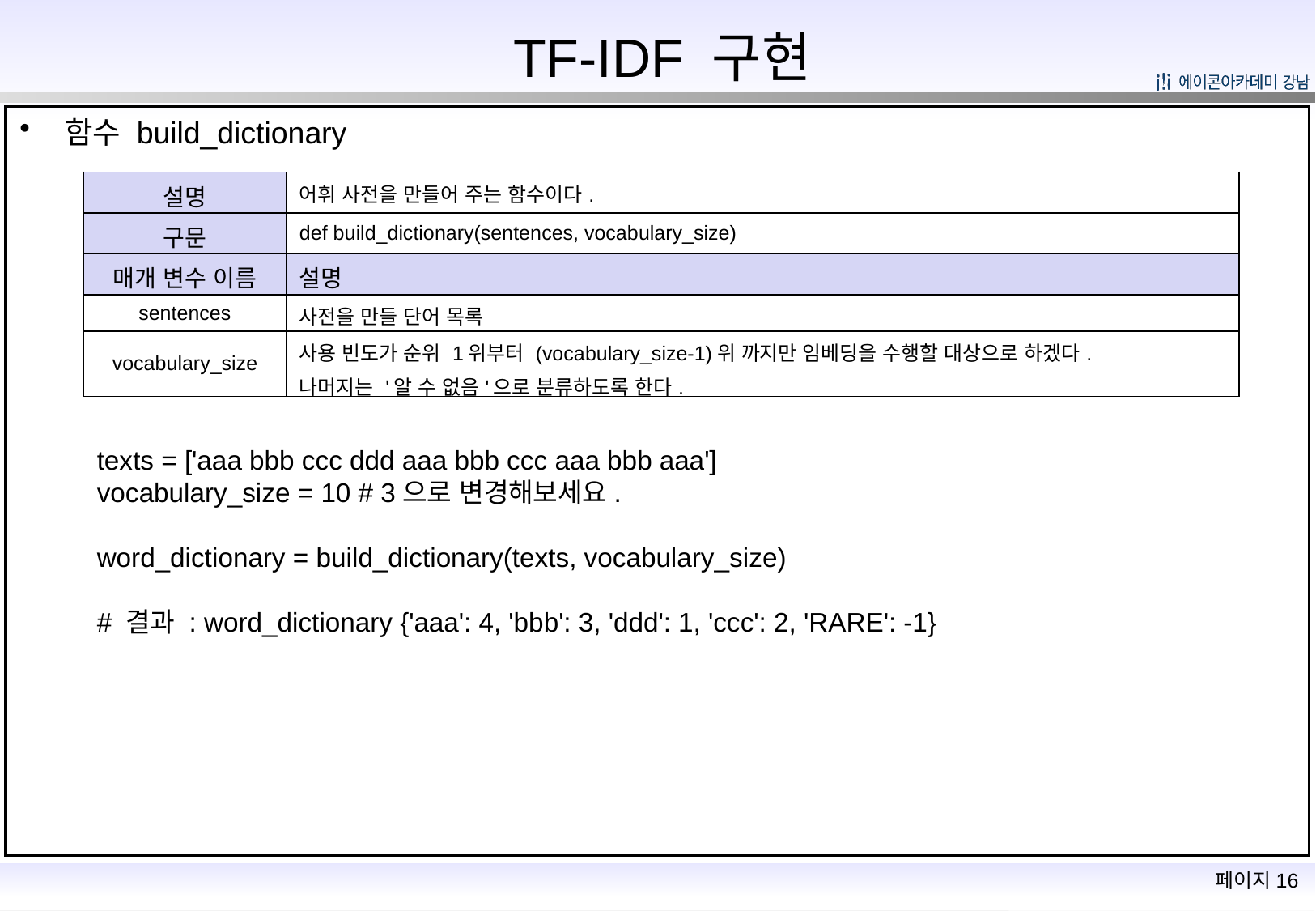

# TF-IDF 구현
함수 build_dictionary
| 설명 | 어휘 사전을 만들어 주는 함수이다. |
| --- | --- |
| 구문 | def build\_dictionary(sentences, vocabulary\_size) |
| 매개 변수 이름 | 설명 |
| sentences | 사전을 만들 단어 목록 |
| vocabulary\_size | 사용 빈도가 순위 1위부터 (vocabulary\_size-1)위 까지만 임베딩을 수행할 대상으로 하겠다. 나머지는 '알 수 없음'으로 분류하도록 한다. |
texts = ['aaa bbb ccc ddd aaa bbb ccc aaa bbb aaa']
vocabulary_size = 10 # 3으로 변경해보세요.

word_dictionary = build_dictionary(texts, vocabulary_size)

# 결과 : word_dictionary {'aaa': 4, 'bbb': 3, 'ddd': 1, 'ccc': 2, 'RARE': -1}